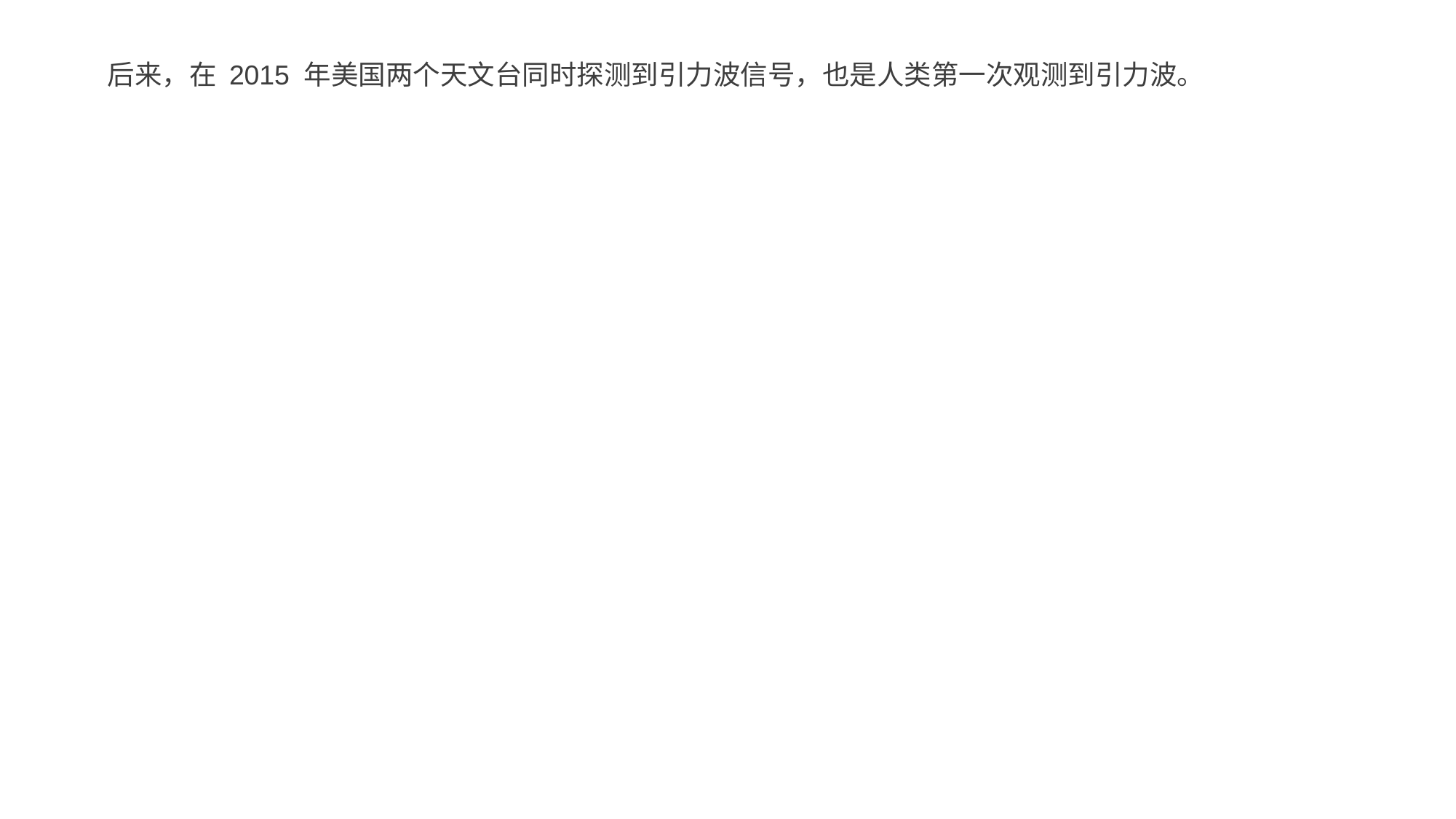

后来，在 2015 年美国两个天文台同时探测到引力波信号，也是人类第一次观测到引力波。